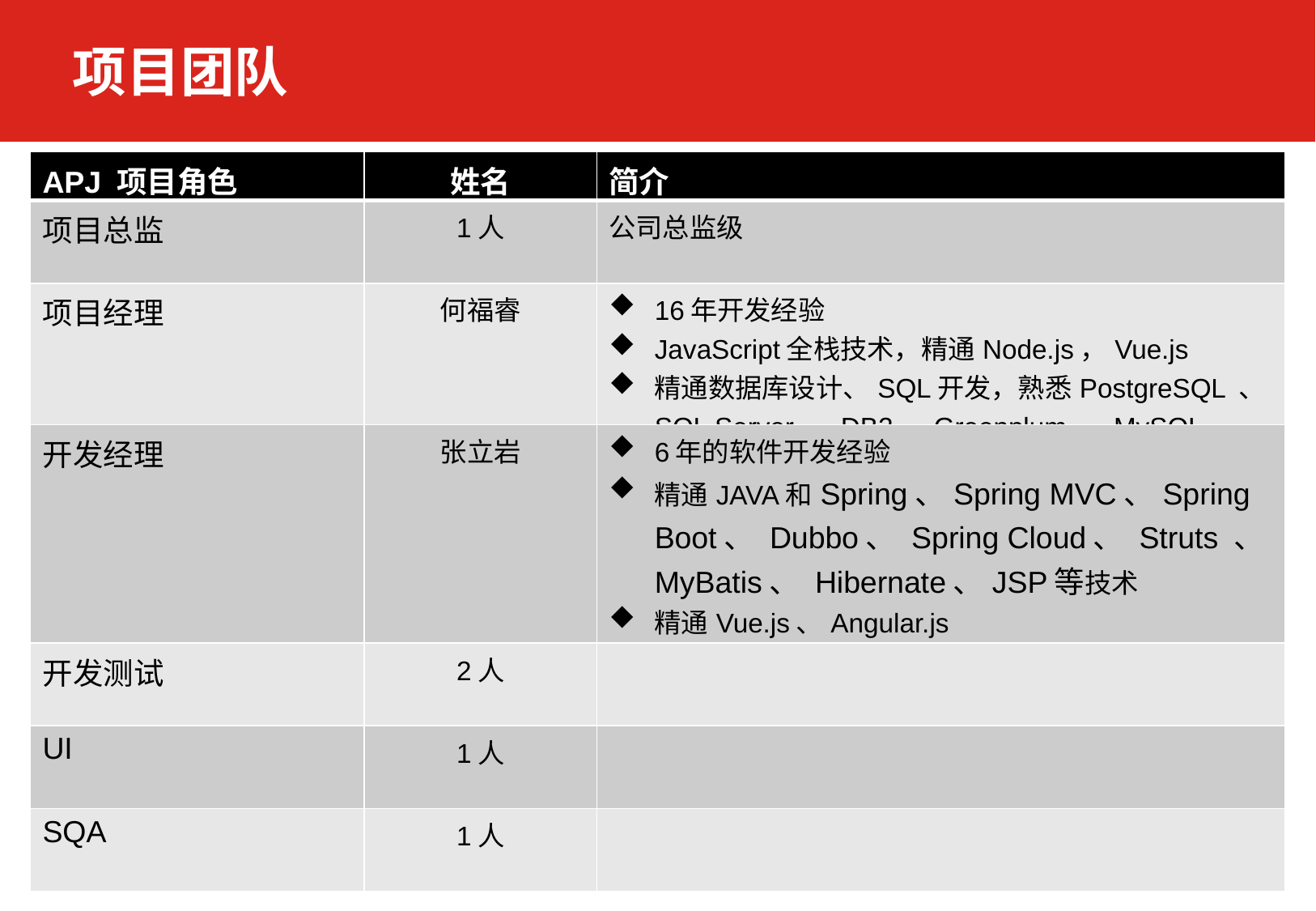

项目团队
| APJ 项目角色 | 姓名 | 简介 |
| --- | --- | --- |
| 项目总监 | 1人 | 公司总监级 |
| 项目经理 | 何福睿 | 16年开发经验 JavaScript全栈技术，精通Node.js，Vue.js 精通数据库设计、SQL开发，熟悉PostgreSQL 、SQL Server、 DB2、Greenplum、 MySQL |
| 开发经理 | 张立岩 | 6年的软件开发经验 精通JAVA和Spring、Spring MVC、Spring Boot、 Dubbo、 Spring Cloud、 Struts 、MyBatis、 Hibernate、JSP等技术 精通Vue.js、Angular.js 熟悉MySQL、 MongoDB、 Redis数据库 |
| 开发测试 | 2人 |  |
| UI | 1人 |  |
| SQA | 1人 |  |